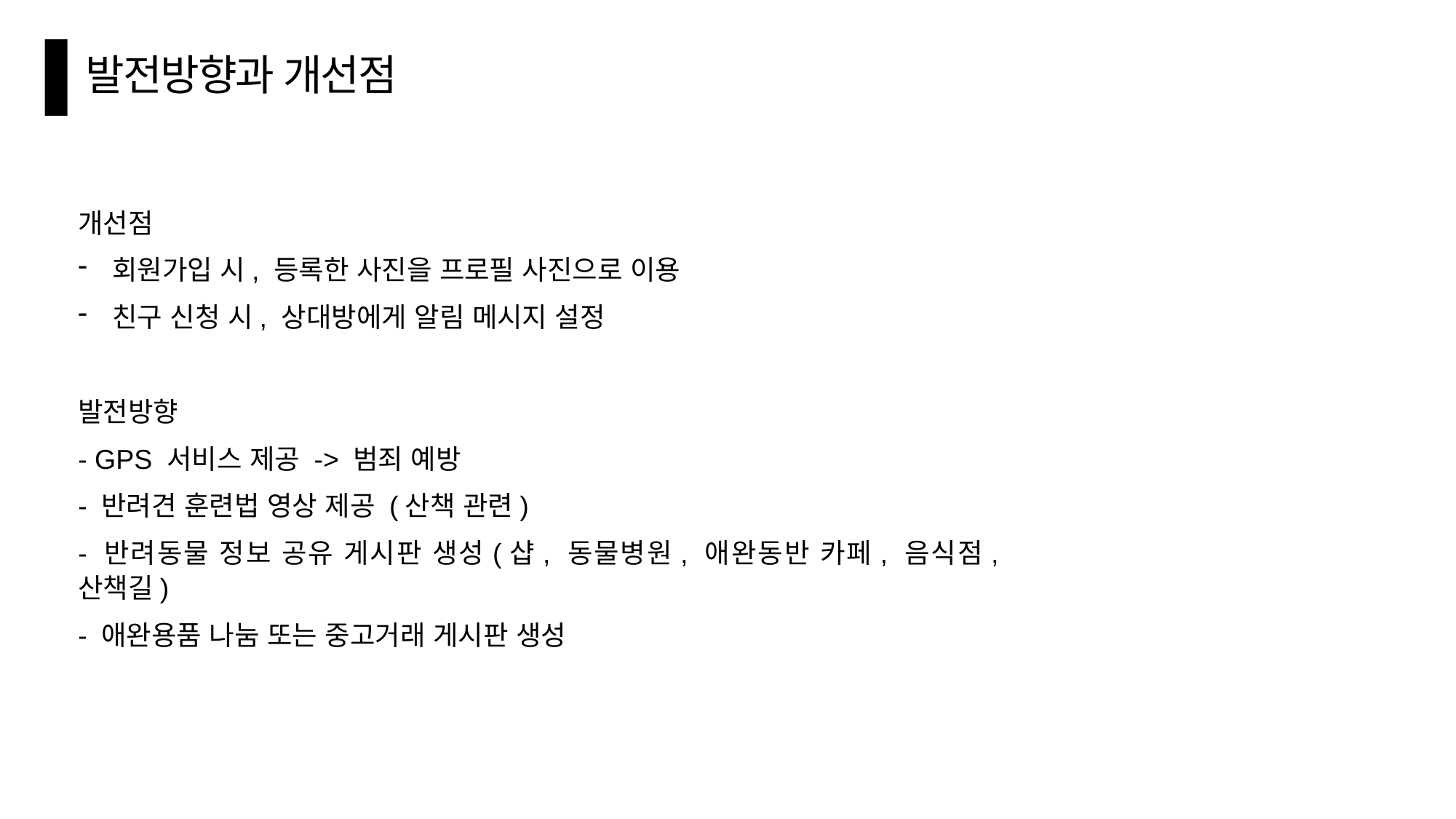

발전방향과 개선점

개선점
회원가입 시, 등록한 사진을 프로필 사진으로 이용
친구 신청 시, 상대방에게 알림 메시지 설정

발전방향
- GPS 서비스 제공 -> 범죄 예방
- 반려견 훈련법 영상 제공 (산책 관련)
- 반려동물 정보 공유 게시판 생성(샵, 동물병원, 애완동반 카페, 음식점, 산책길)
- 애완용품 나눔 또는 중고거래 게시판 생성